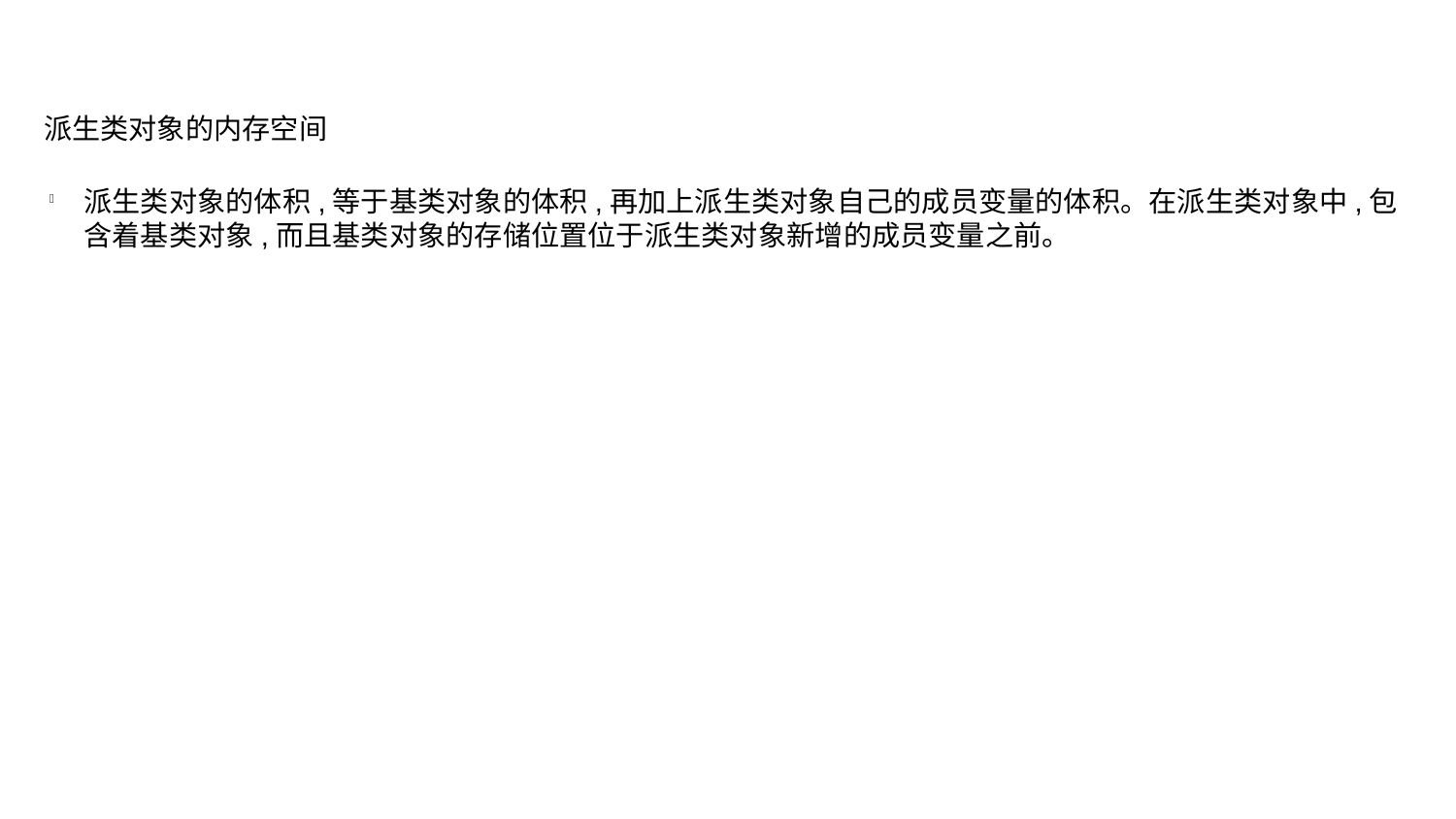

派生类对象的内存空间
派生类对象的体积,等于基类对象的体积,再加上派生类对象自己的成员变量的体积。在派生类对象中,包含着基类对象,而且基类对象的存储位置位于派生类对象新增的成员变量之前。